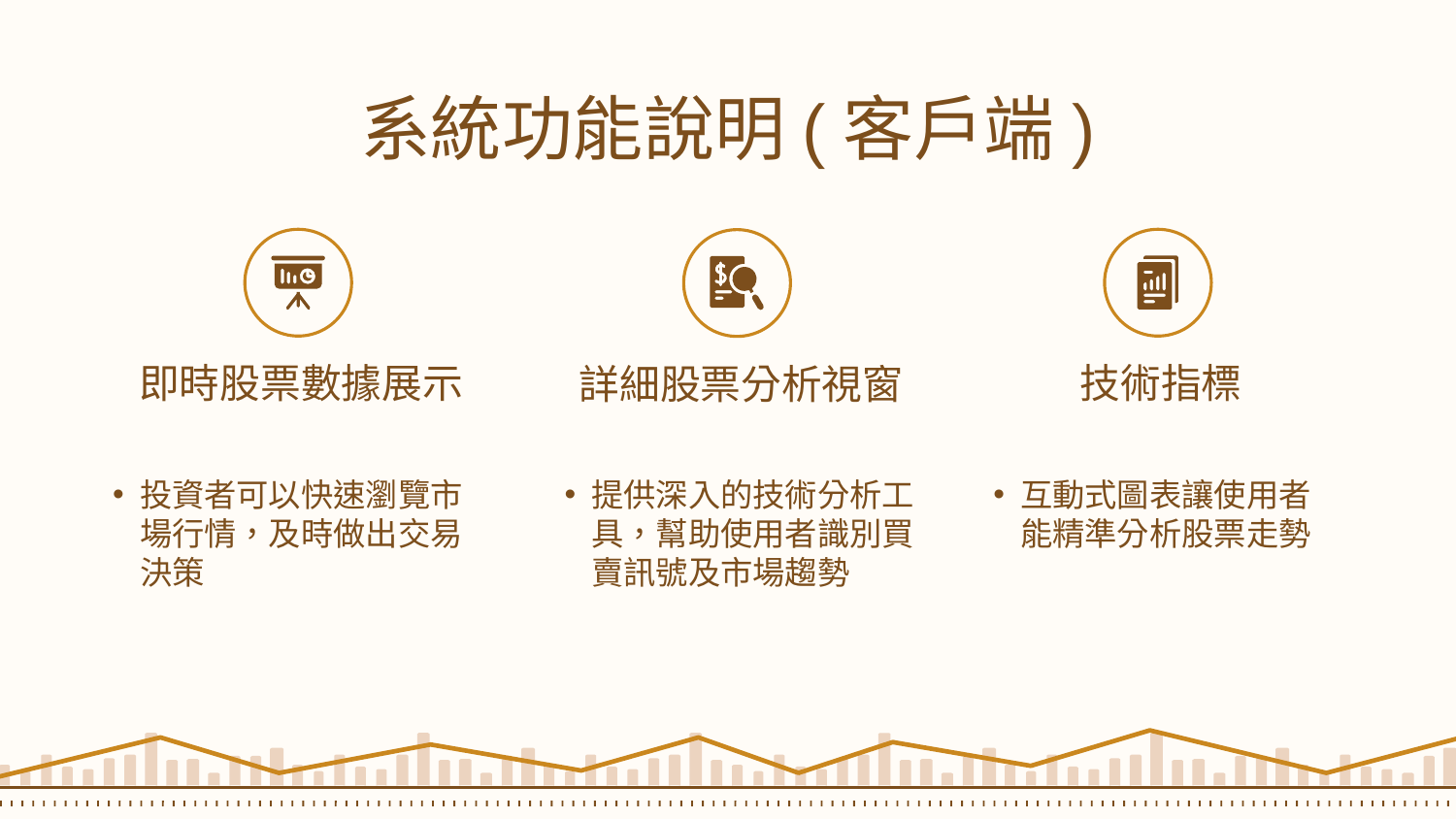

# 系統功能說明(客戶端)

即時股票數據展示
技術指標
詳細股票分析視窗

投資者可以快速瀏覽市場行情，及時做出交易決策

提供深入的技術分析工具，幫助使用者識別買賣訊號及市場趨勢

互動式圖表讓使用者能精準分析股票走勢